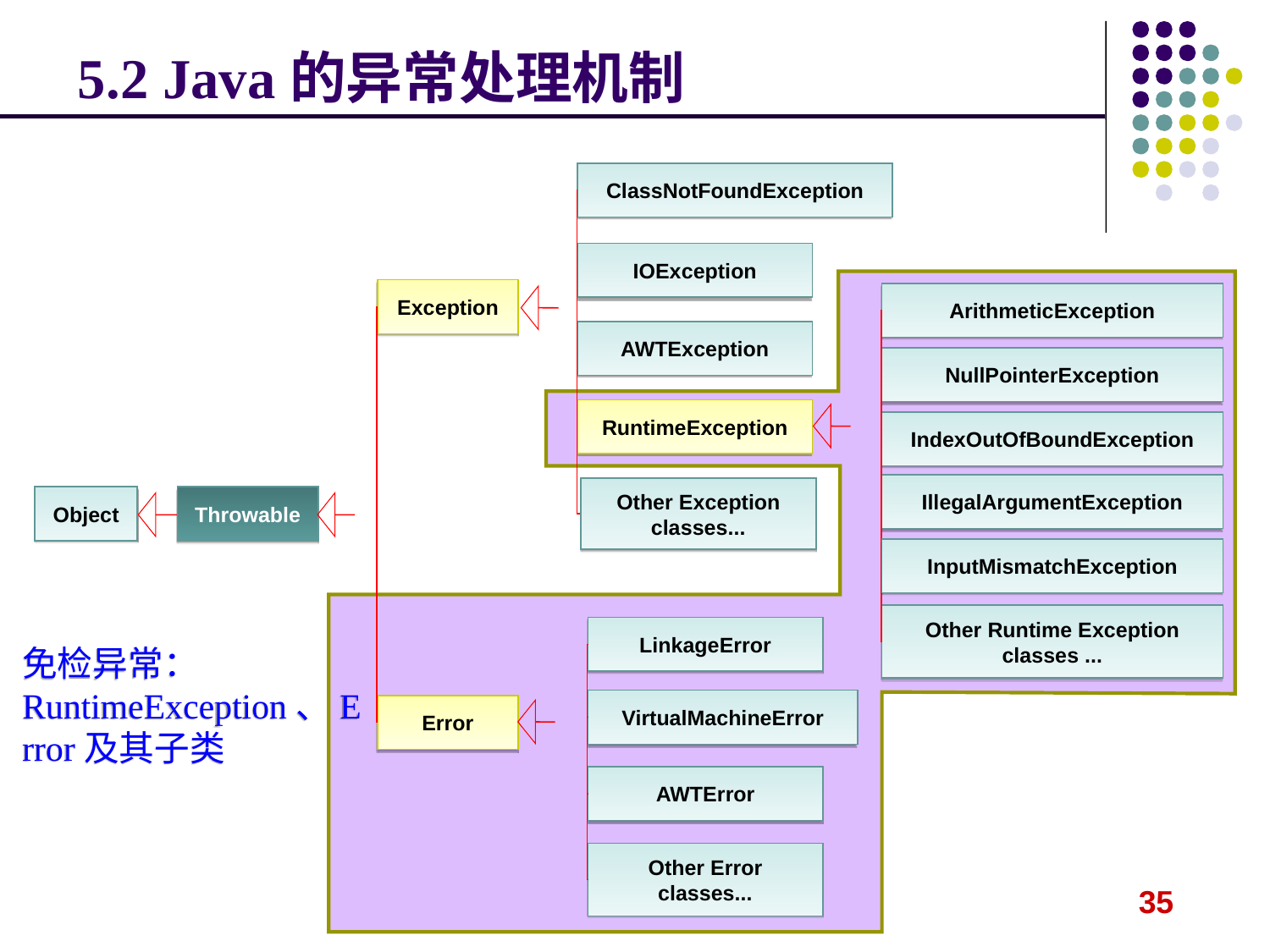

5.2 Java的异常处理机制
ClassNotFoundException
IOException

Exception
ArithmeticException

AWTException
NullPointerException
RuntimeException

IndexOutOfBoundException
IllegalArgumentException
Other Exception classes...
Object
Throwable

InputMismatchException
Other Runtime Exception classes ...
LinkageError
免检异常：
RuntimeException、Error及其子类
VirtualMachineError
Error

AWTError
Other Error classes...